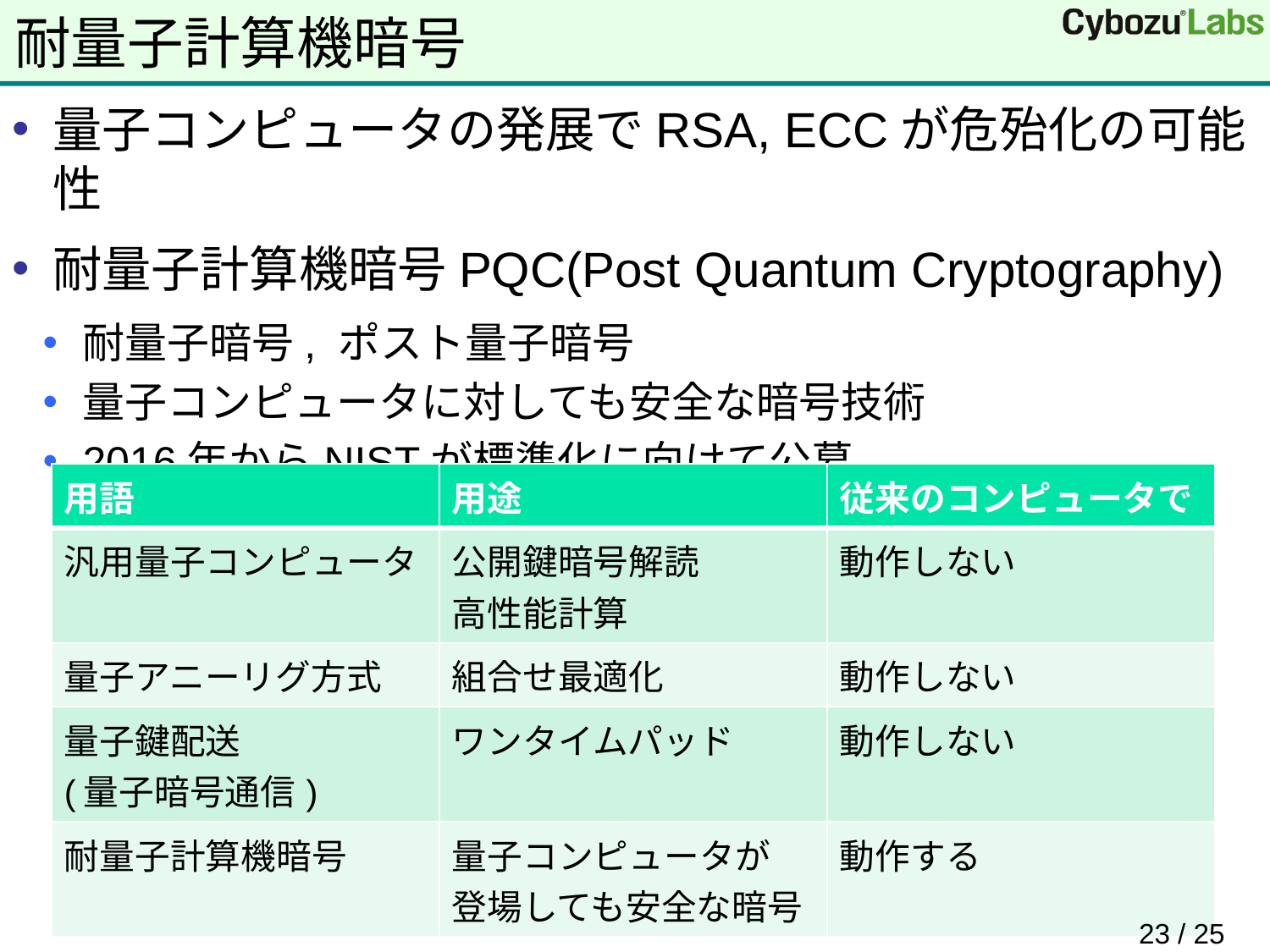

# 耐量子計算機暗号
量子コンピュータの発展でRSA, ECCが危殆化の可能性
耐量子計算機暗号PQC(Post Quantum Cryptography)
耐量子暗号, ポスト量子暗号
量子コンピュータに対しても安全な暗号技術
2016年からNISTが標準化に向けて公募
| 用語 | 用途 | 従来のコンピュータで |
| --- | --- | --- |
| 汎用量子コンピュータ | 公開鍵暗号解読 高性能計算 | 動作しない |
| 量子アニーリグ方式 | 組合せ最適化 | 動作しない |
| 量子鍵配送 (量子暗号通信) | ワンタイムパッド | 動作しない |
| 耐量子計算機暗号 | 量子コンピュータが 登場しても安全な暗号 | 動作する |
    23 / 25